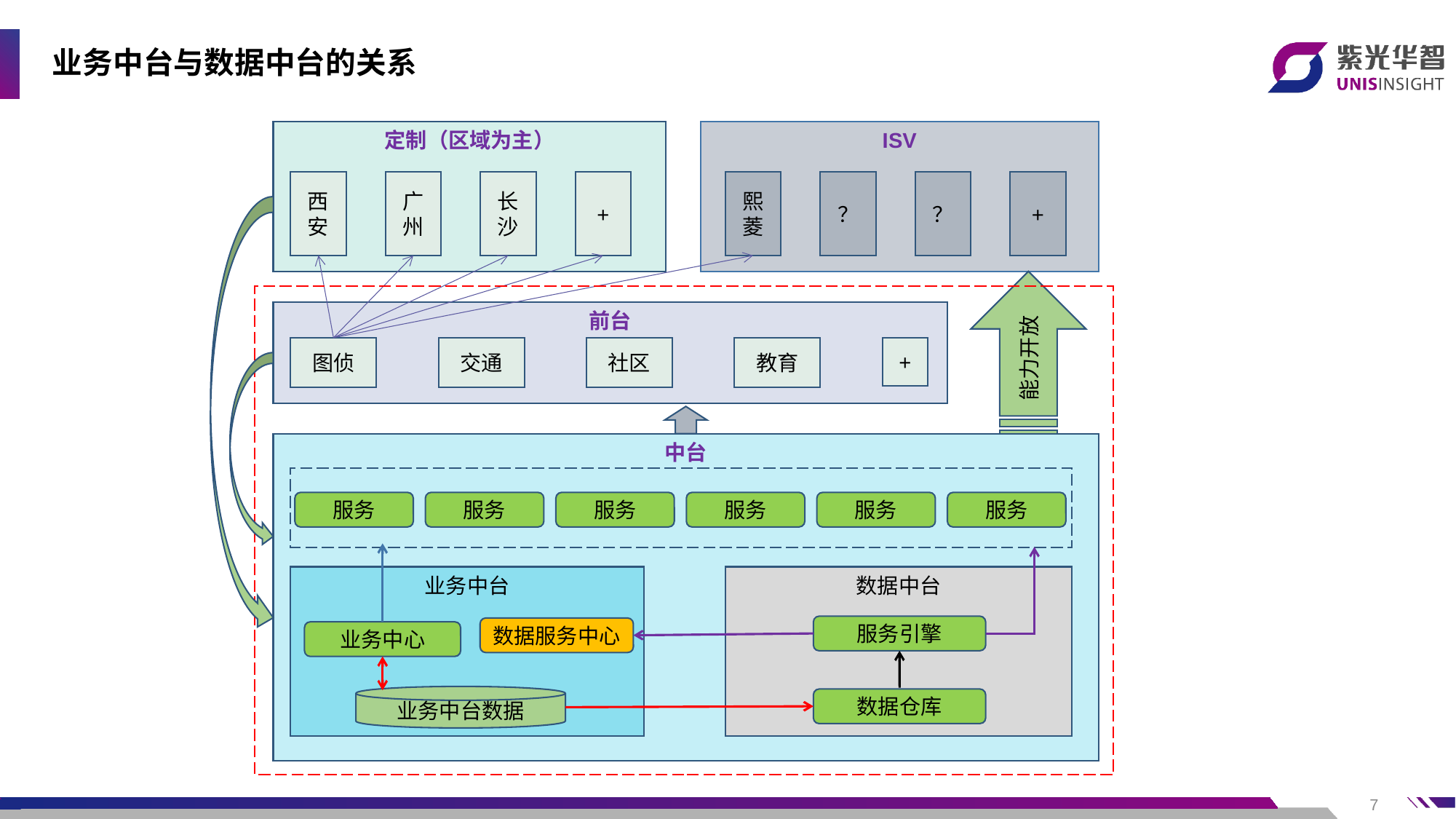

# 业务中台与数据中台的关系
定制（区域为主）
ISV
西安
广州
长沙
+
熙菱
？
？
+

能力开放
前台
图侦
交通
社区
教育
+

中台

服务
服务
服务
服务
服务
服务
业务中台
数据中台
服务引擎
数据服务中心
业务中心
业务中台数据
数据仓库